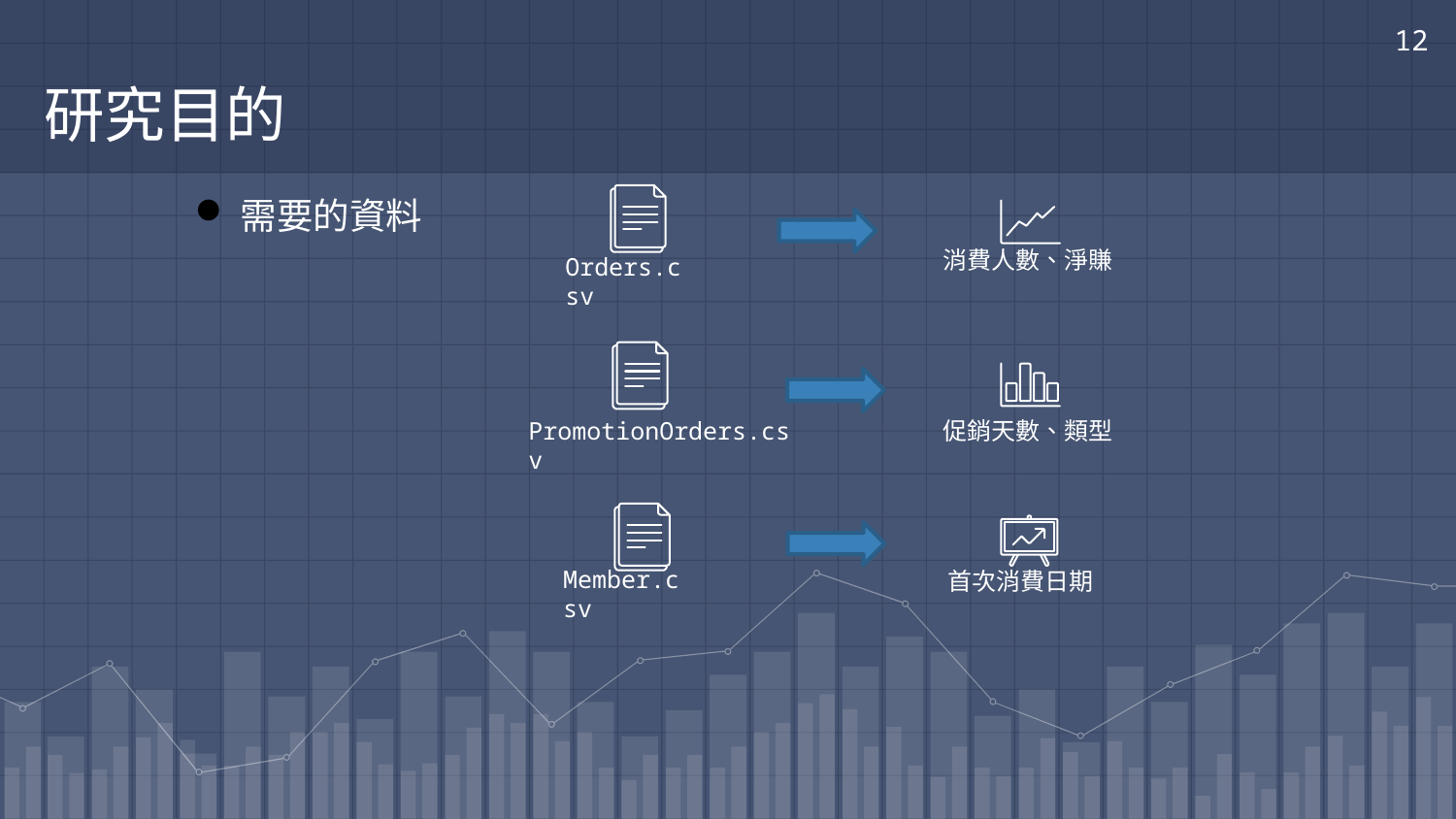

12
# 研究目的
需要的資料

消費人數、淨賺
Orders.csv

促銷天數、類型
PromotionOrders.csv

Member.csv
首次消費日期